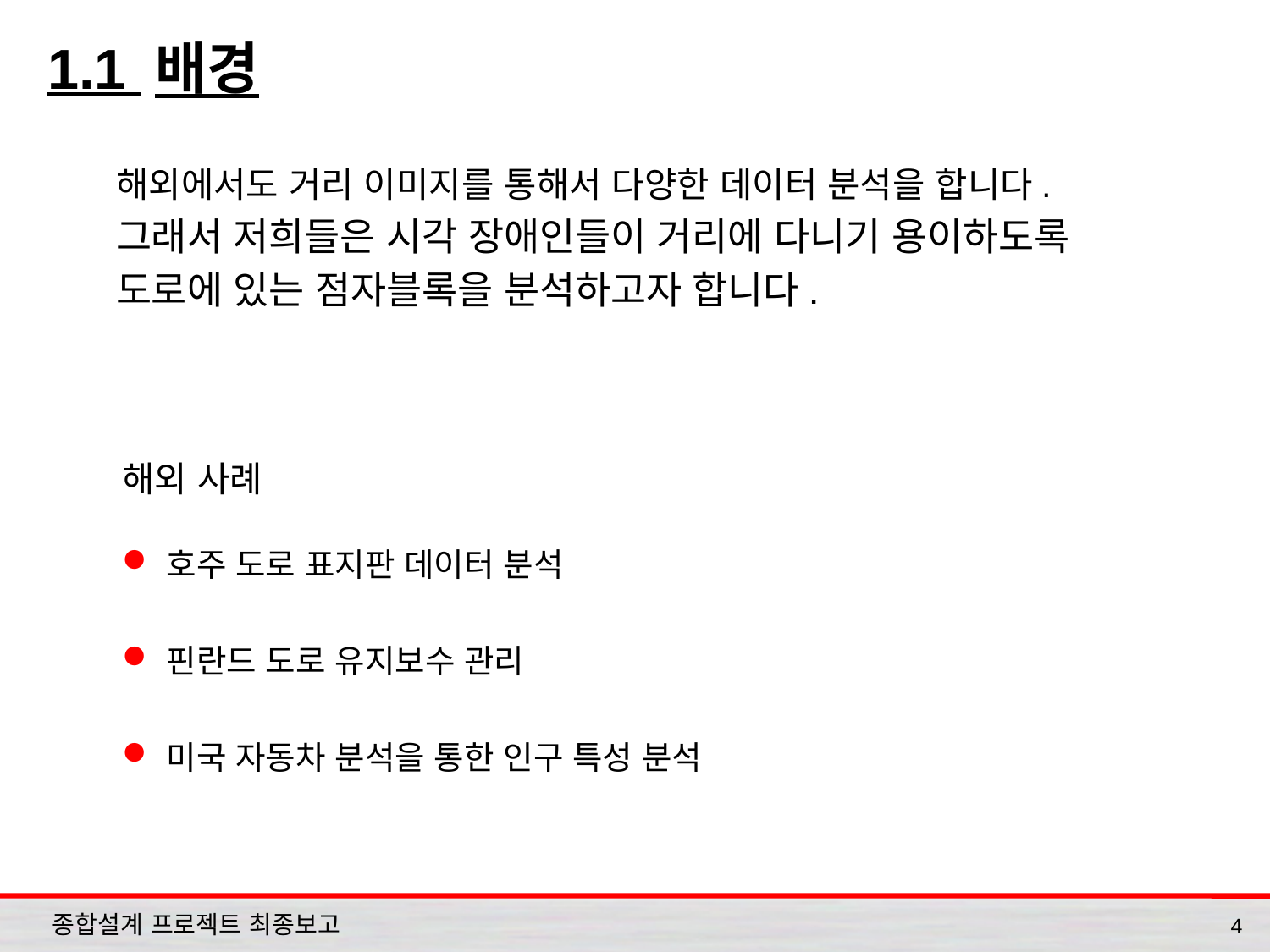

# 1.1 배경
해외에서도 거리 이미지를 통해서 다양한 데이터 분석을 합니다.
그래서 저희들은 시각 장애인들이 거리에 다니기 용이하도록
도로에 있는 점자블록을 분석하고자 합니다.
해외 사례

호주 도로 표지판 데이터 분석

핀란드 도로 유지보수 관리

미국 자동차 분석을 통한 인구 특성 분석